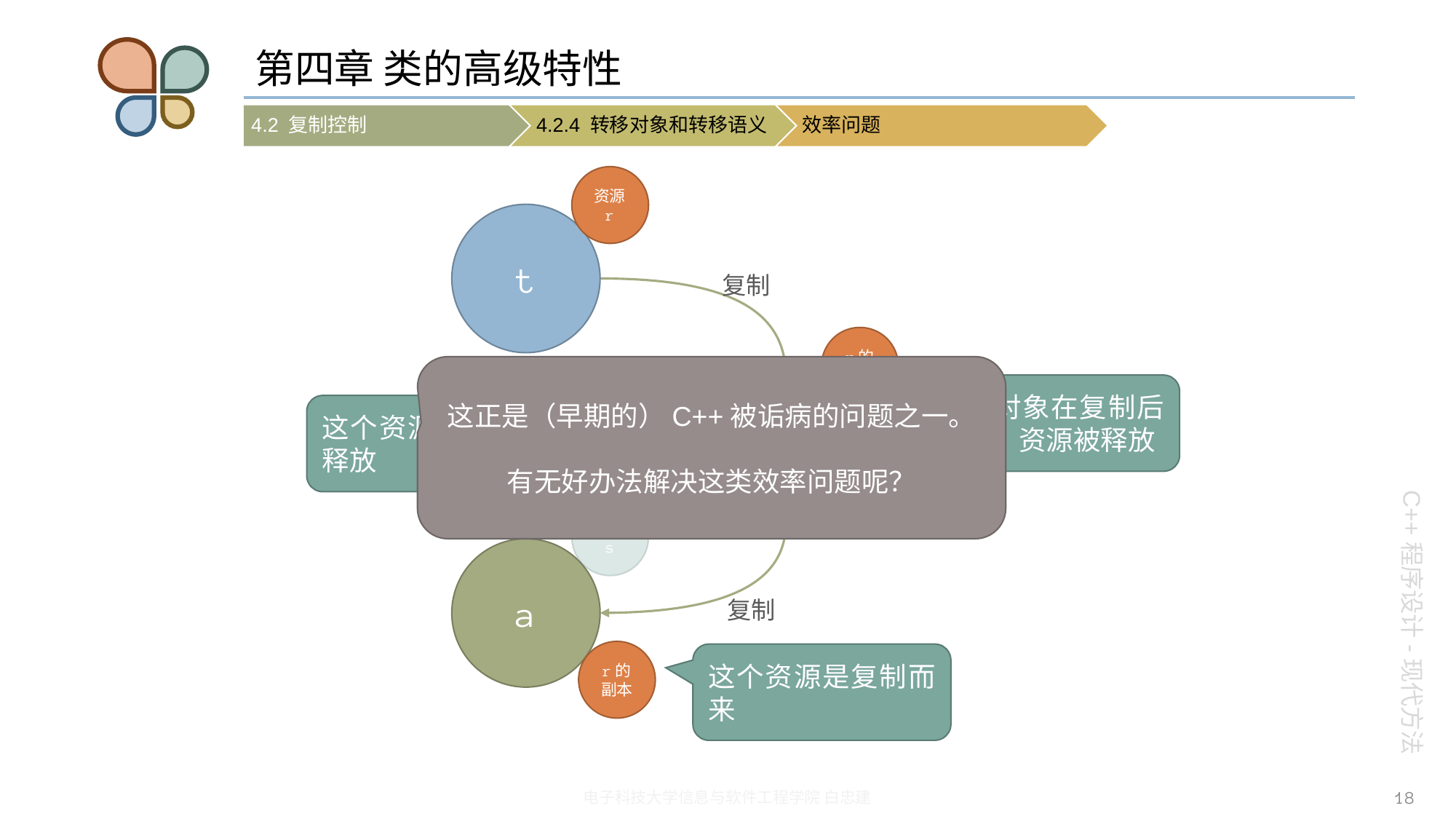

# 第四章 类的高级特性
4.2 复制控制
4.2.4 转移对象和转移语义
效率问题
资源r
t
复制
r的副本
匿名临时对象
这正是（早期的）C++被诟病的问题之一。

有无好办法解决这类效率问题呢？
这个对象在复制后失效，资源被释放
这个资源在复制时释放
资源s
a
复制
r的副本
这个资源是复制而来
18